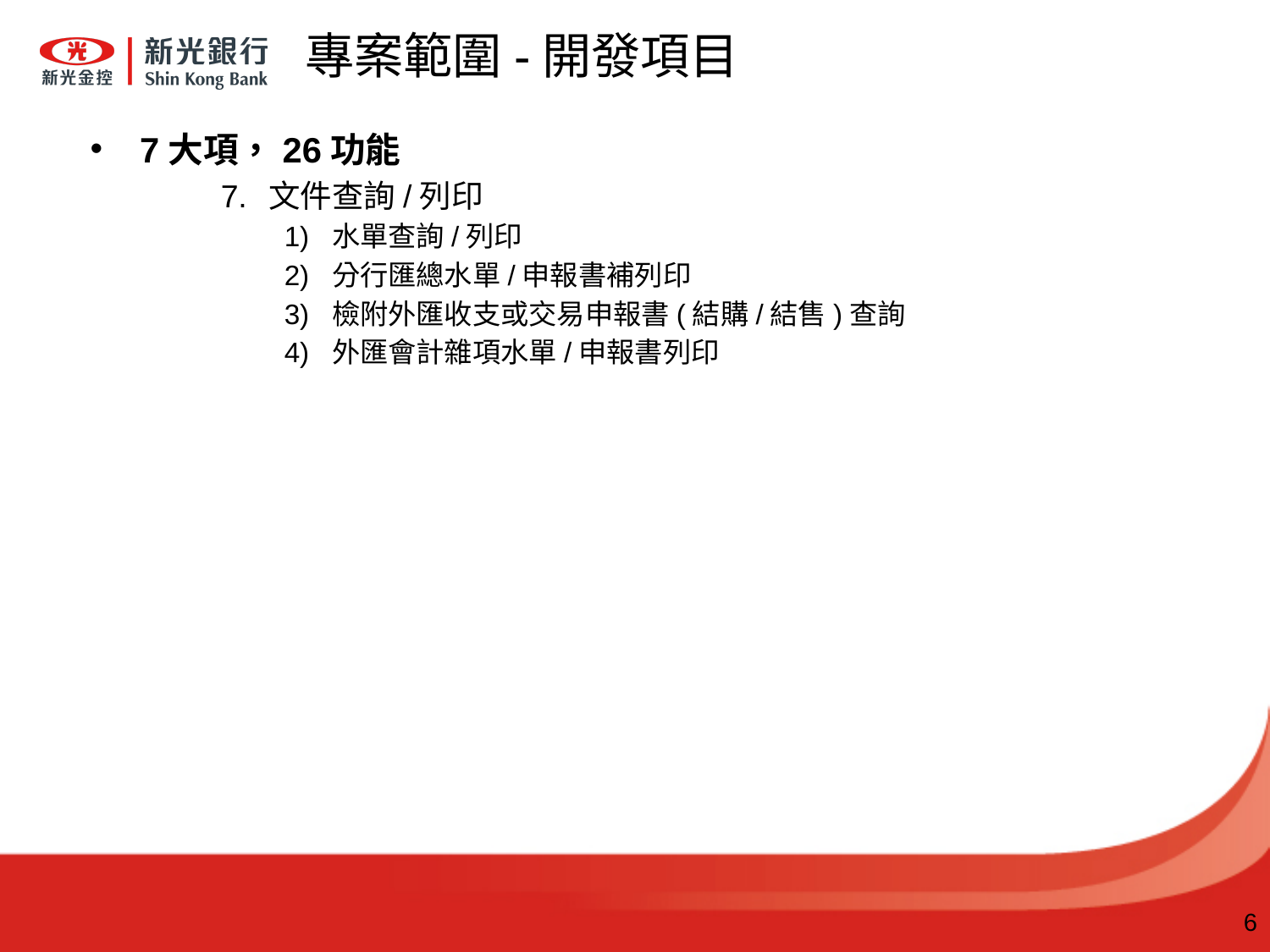

# 專案範圍-開發項目
7大項，26功能
文件查詢/列印
水單查詢/列印
分行匯總水單/申報書補列印
檢附外匯收支或交易申報書(結購/結售)查詢
外匯會計雜項水單/申報書列印